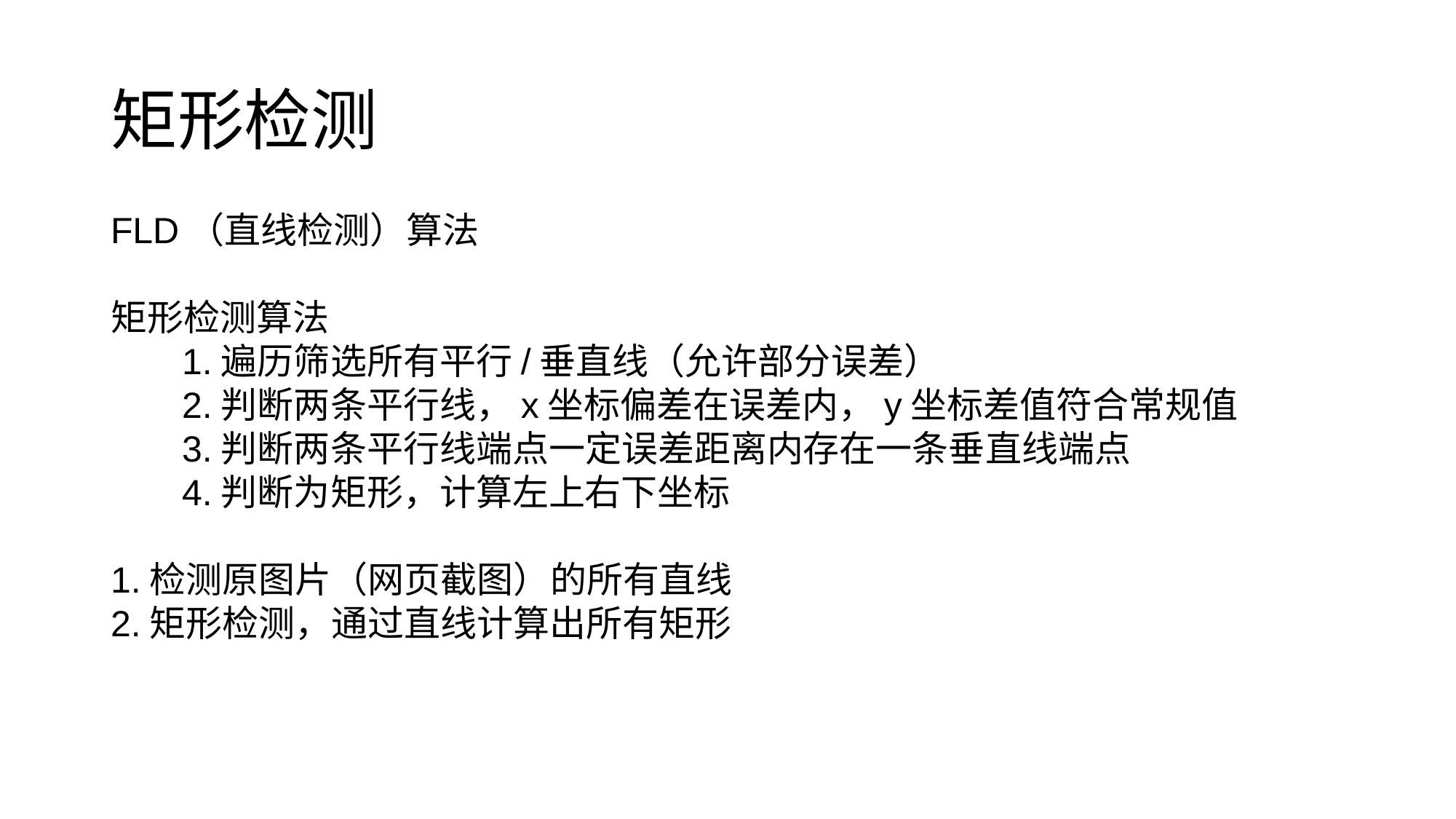

# 矩形检测
FLD（直线检测）算法

矩形检测算法
       1.遍历筛选所有平行/垂直线（允许部分误差）
       2.判断两条平行线，x坐标偏差在误差内，y坐标差值符合常规值
       3.判断两条平行线端点一定误差距离内存在一条垂直线端点
       4.判断为矩形，计算左上右下坐标

1.检测原图片（网页截图）的所有直线
2.矩形检测，通过直线计算出所有矩形